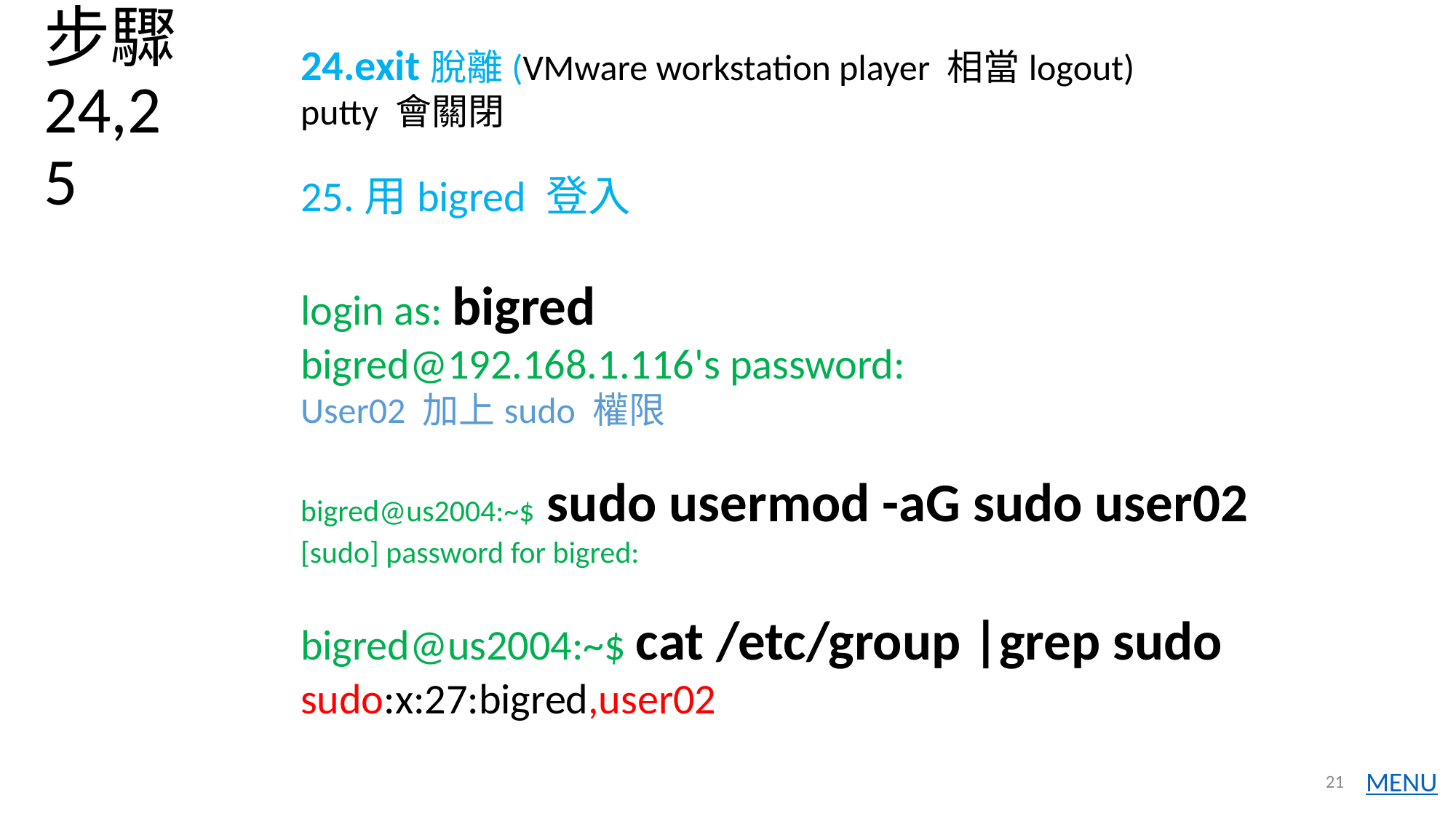

# 步驟24,25
24.exit脫離(VMware workstation player 相當logout)
putty 會關閉

25.用bigred 登入

login as: bigred
bigred@192.168.1.116's password:
User02 加上sudo 權限

bigred@us2004:~$ sudo usermod -aG sudo user02
[sudo] password for bigred:

bigred@us2004:~$ cat /etc/group |grep sudo
sudo:x:27:bigred,user02

21